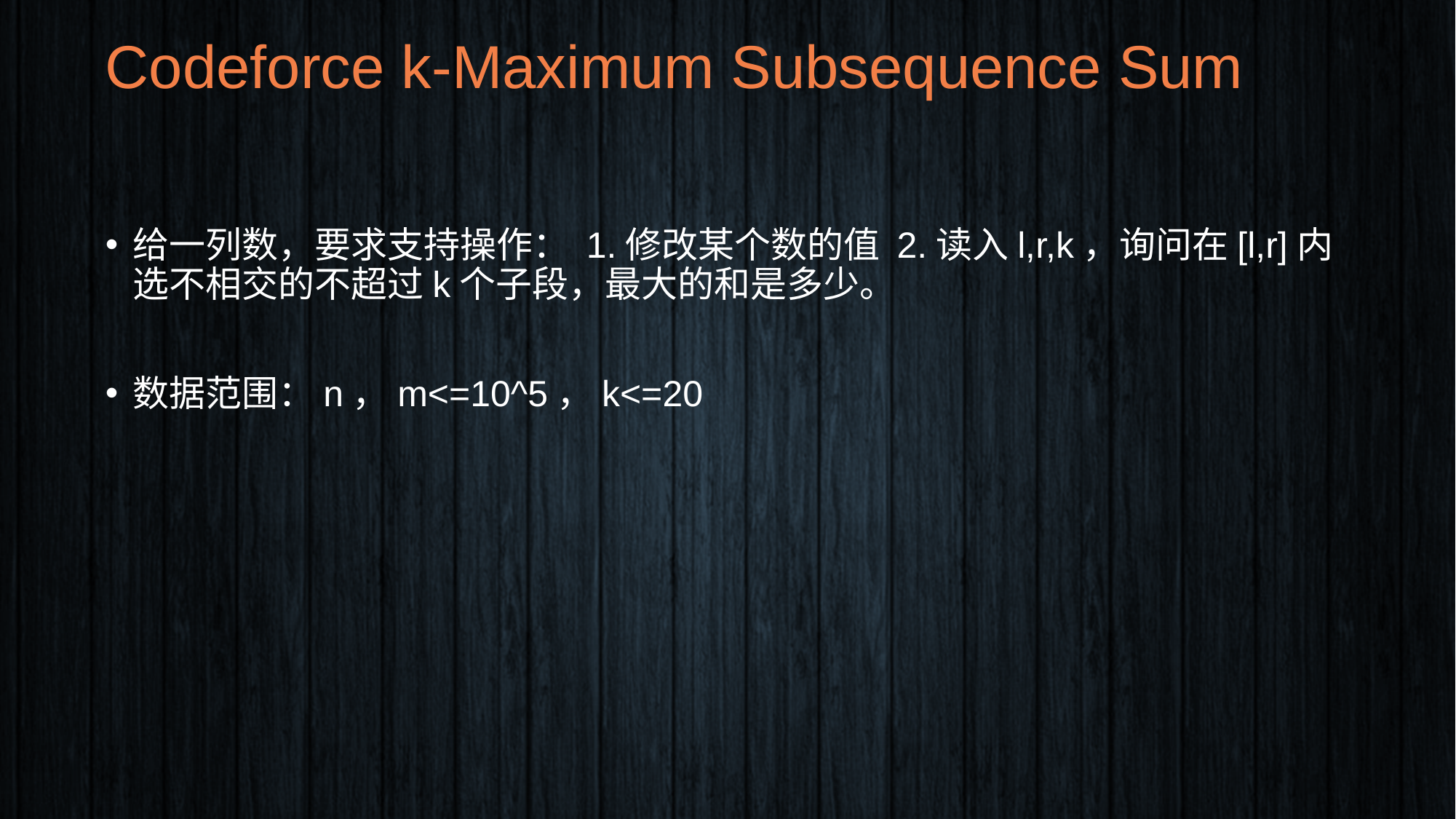

# Codeforce k-Maximum Subsequence Sum
给一列数，要求支持操作： 1.修改某个数的值 2.读入l,r,k，询问在[l,r]内选不相交的不超过k个子段，最大的和是多少。

数据范围：n，m<=10^5，k<=20